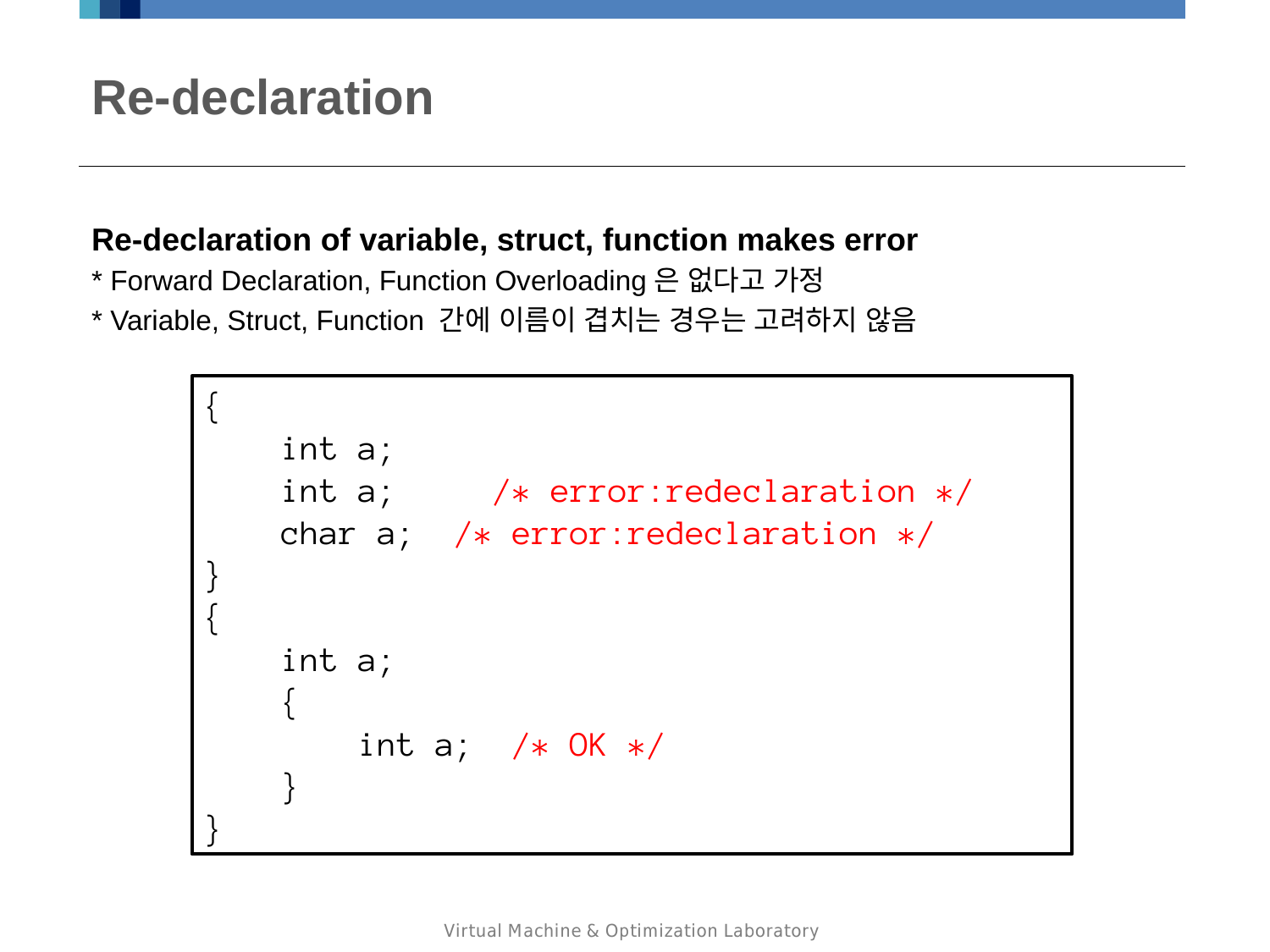

# Re-declaration
Re-declaration of variable, struct, function makes error
* Forward Declaration, Function Overloading은 없다고 가정
* Variable, Struct, Function 간에 이름이 겹치는 경우는 고려하지 않음
{
    int a;
    int a;     /* error:redeclaration */
    char a;  /* error:redeclaration */
}
{
    int a;
    {
        int a;  /* OK */
    }
}